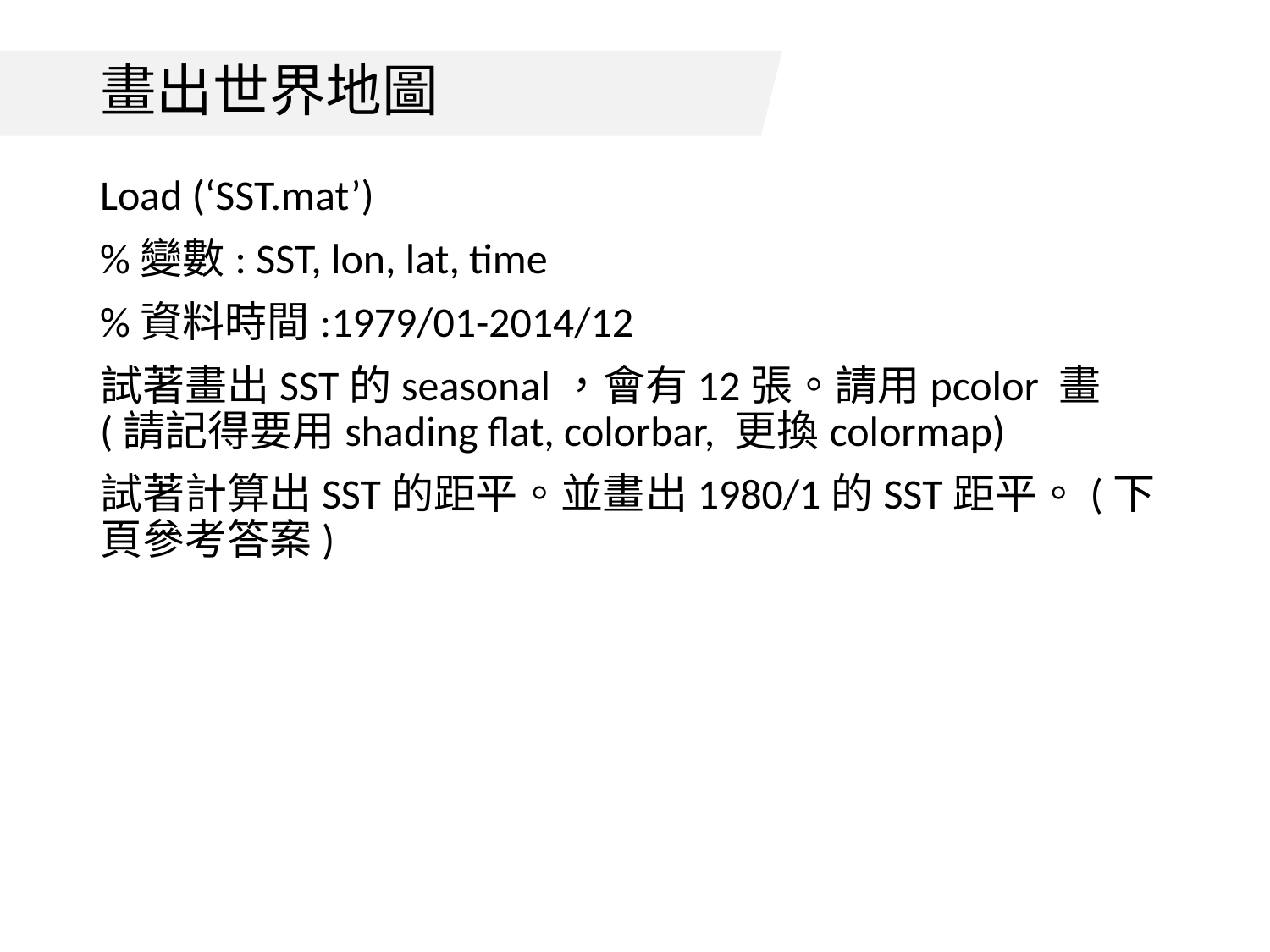

# 畫出世界地圖
Load (‘SST.mat’)
%變數: SST, lon, lat, time
%資料時間:1979/01-2014/12
試著畫出SST的seasonal，會有12張。請用pcolor 畫 (請記得要用shading flat, colorbar, 更換colormap)
試著計算出SST的距平。並畫出1980/1的SST距平。(下頁參考答案)